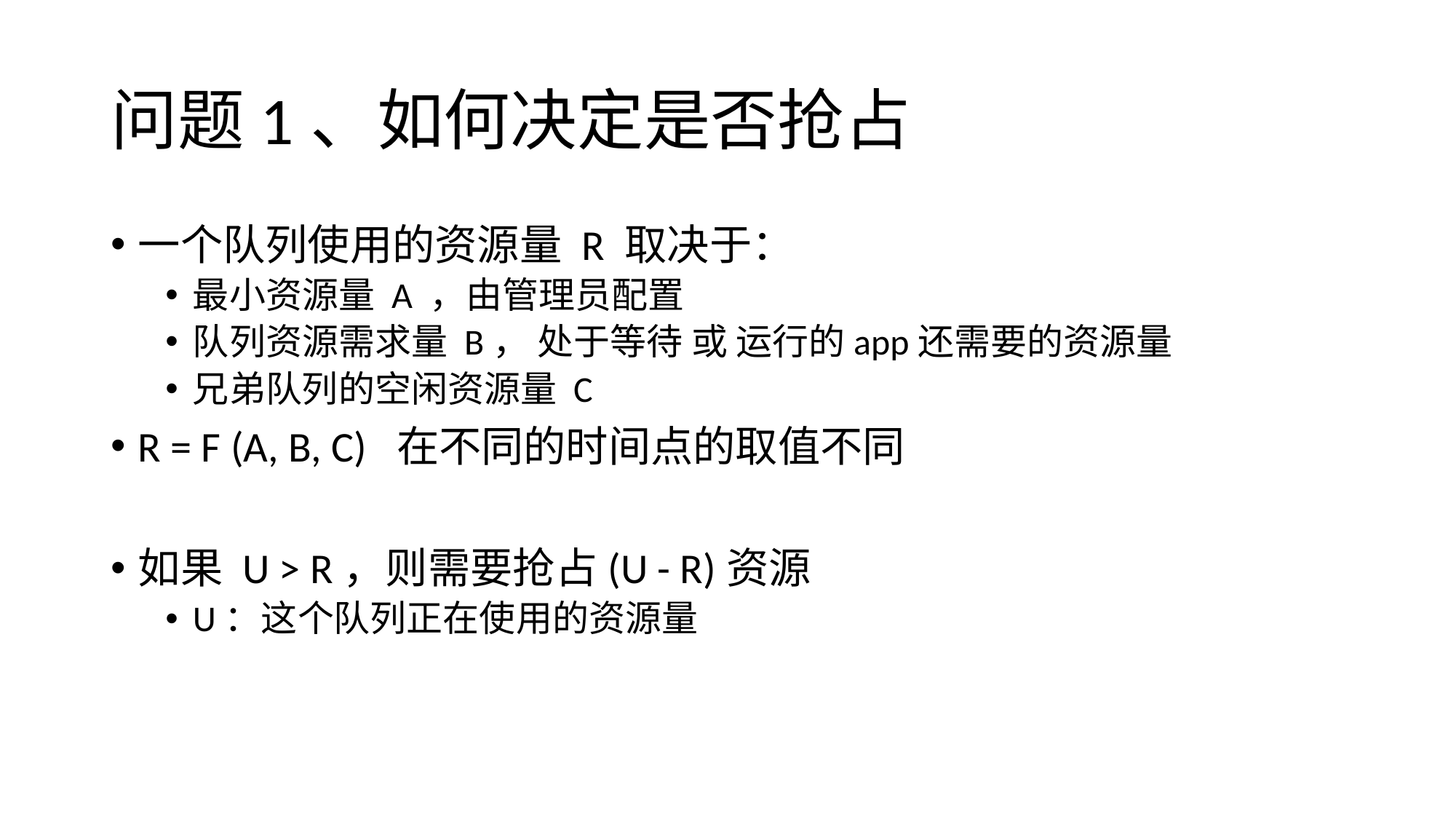

# 问题1、如何决定是否抢占
一个队列使用的资源量 R 取决于：
最小资源量 A ，由管理员配置
队列资源需求量 B， 处于等待 或 运行的app还需要的资源量
兄弟队列的空闲资源量 C
R = F (A, B, C)  在不同的时间点的取值不同

如果 U > R，则需要抢占(U - R)资源
U：这个队列正在使用的资源量